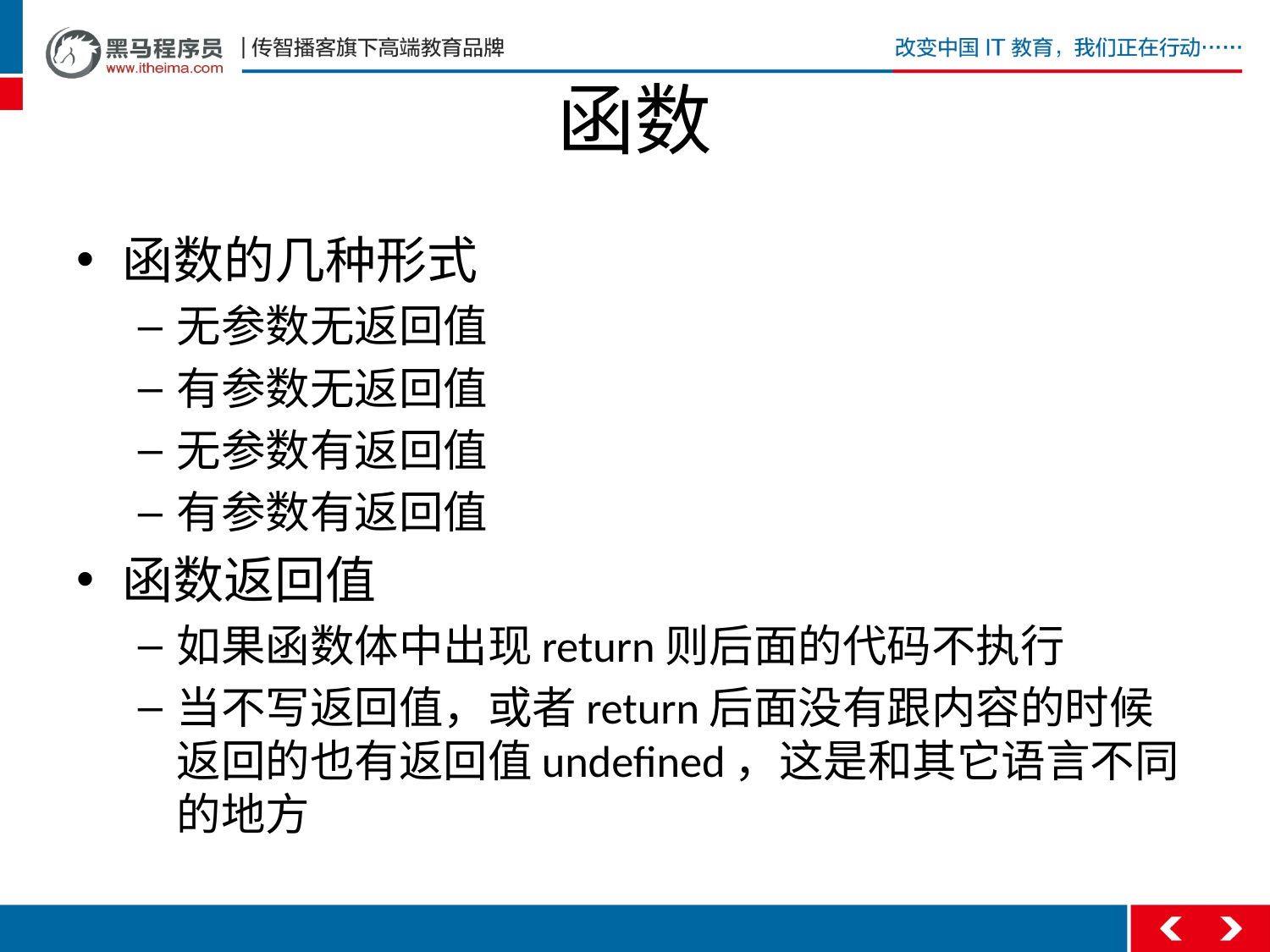

# 函数
函数的几种形式
无参数无返回值
有参数无返回值
无参数有返回值
有参数有返回值
函数返回值
如果函数体中出现return则后面的代码不执行
当不写返回值，或者return后面没有跟内容的时候返回的也有返回值undefined，这是和其它语言不同的地方